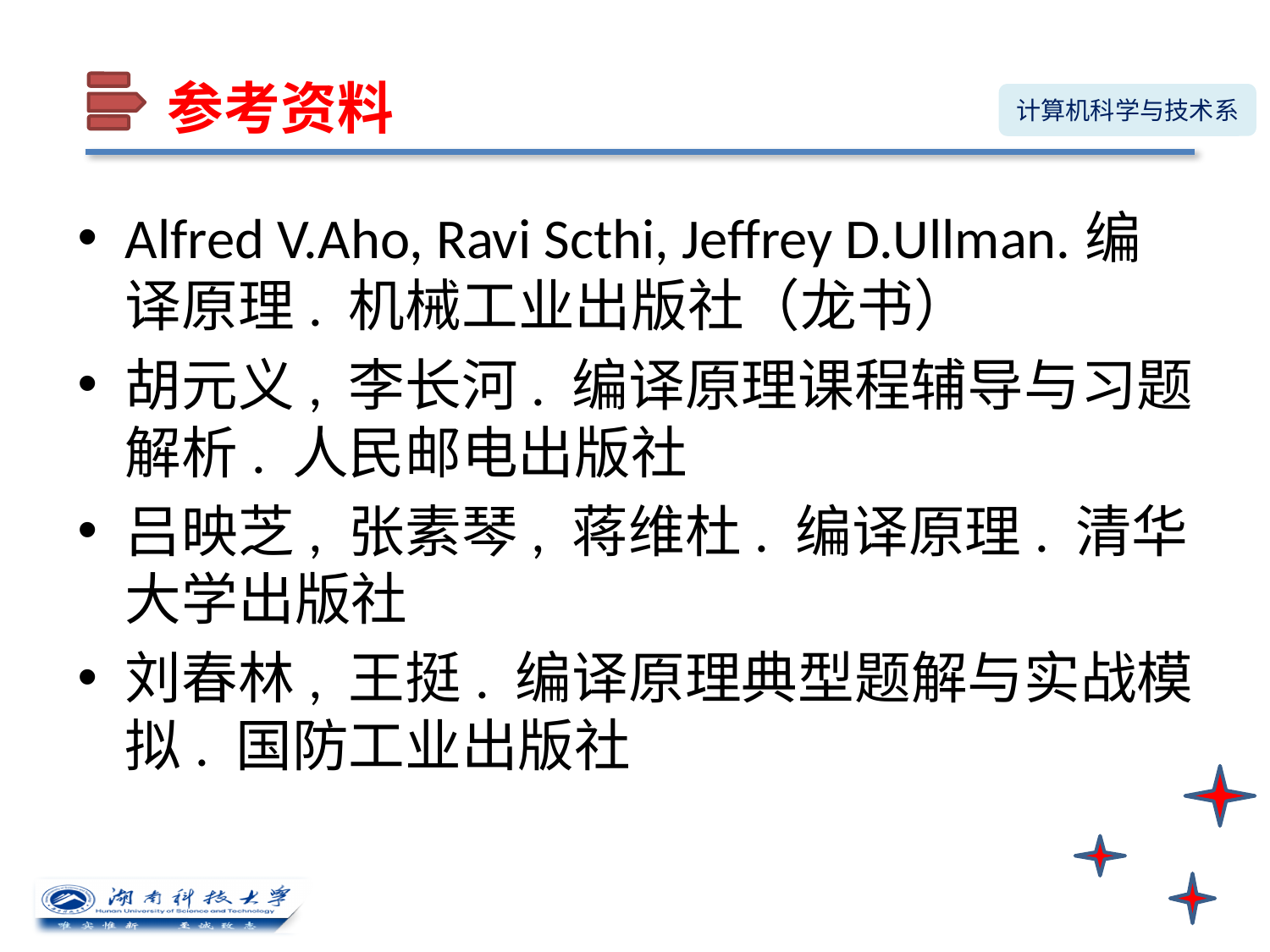

# 参考资料
Alfred V.Aho, Ravi Scthi, Jeffrey D.Ullman.编译原理. 机械工业出版社（龙书）
胡元义, 李长河. 编译原理课程辅导与习题解析. 人民邮电出版社
吕映芝, 张素琴, 蒋维杜. 编译原理. 清华大学出版社
刘春林, 王挺. 编译原理典型题解与实战模拟. 国防工业出版社
5